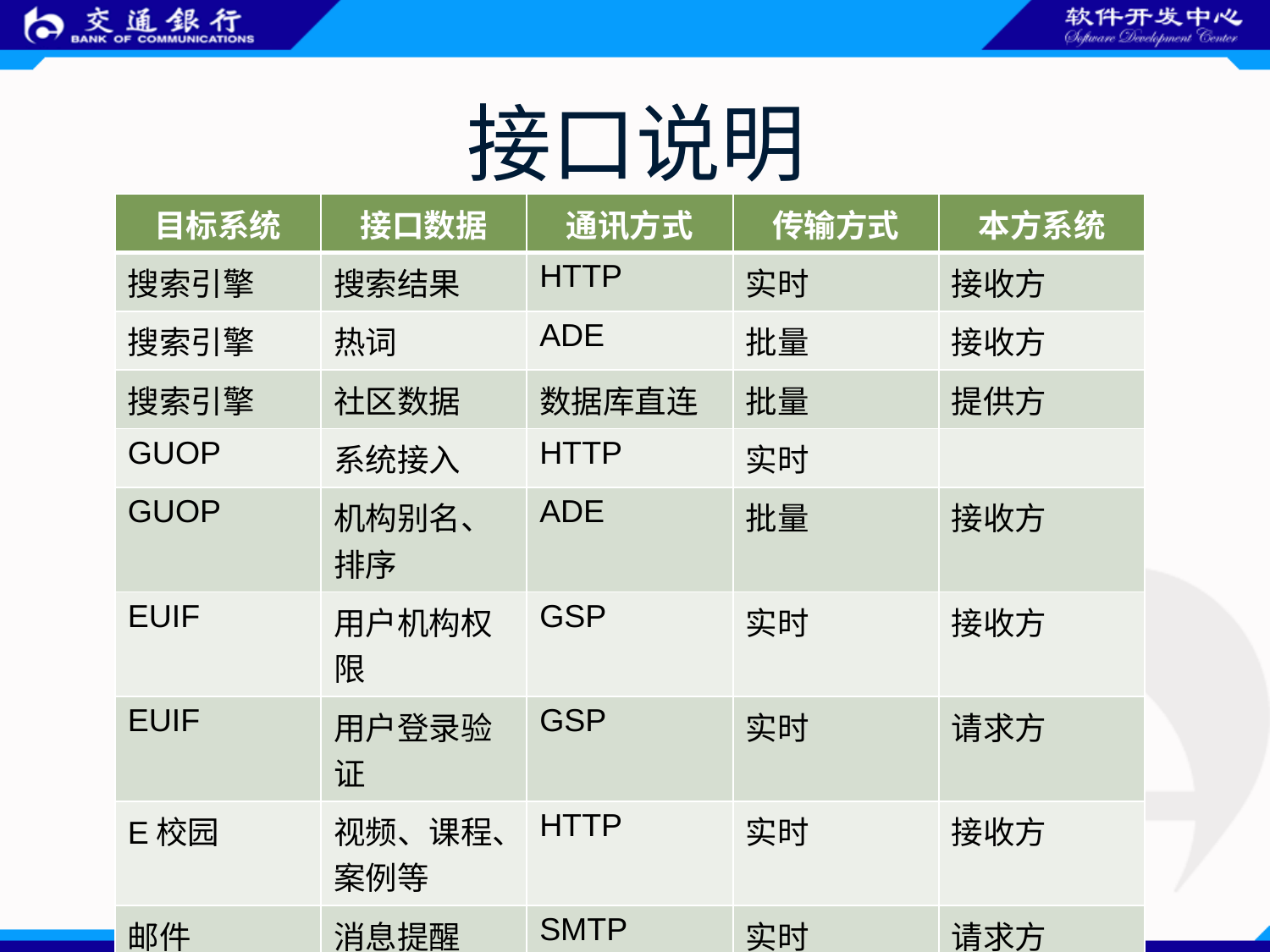

# 接口说明
| 目标系统 | 接口数据 | 通讯方式 | 传输方式 | 本方系统 |
| --- | --- | --- | --- | --- |
| 搜索引擎 | 搜索结果 | HTTP | 实时 | 接收方 |
| 搜索引擎 | 热词 | ADE | 批量 | 接收方 |
| 搜索引擎 | 社区数据 | 数据库直连 | 批量 | 提供方 |
| GUOP | 系统接入 | HTTP | 实时 |  |
| GUOP | 机构别名、排序 | ADE | 批量 | 接收方 |
| EUIF | 用户机构权限 | GSP | 实时 | 接收方 |
| EUIF | 用户登录验证 | GSP | 实时 | 请求方 |
| E校园 | 视频、课程、案例等 | HTTP | 实时 | 接收方 |
| 邮件 | 消息提醒 | SMTP | 实时 | 请求方 |